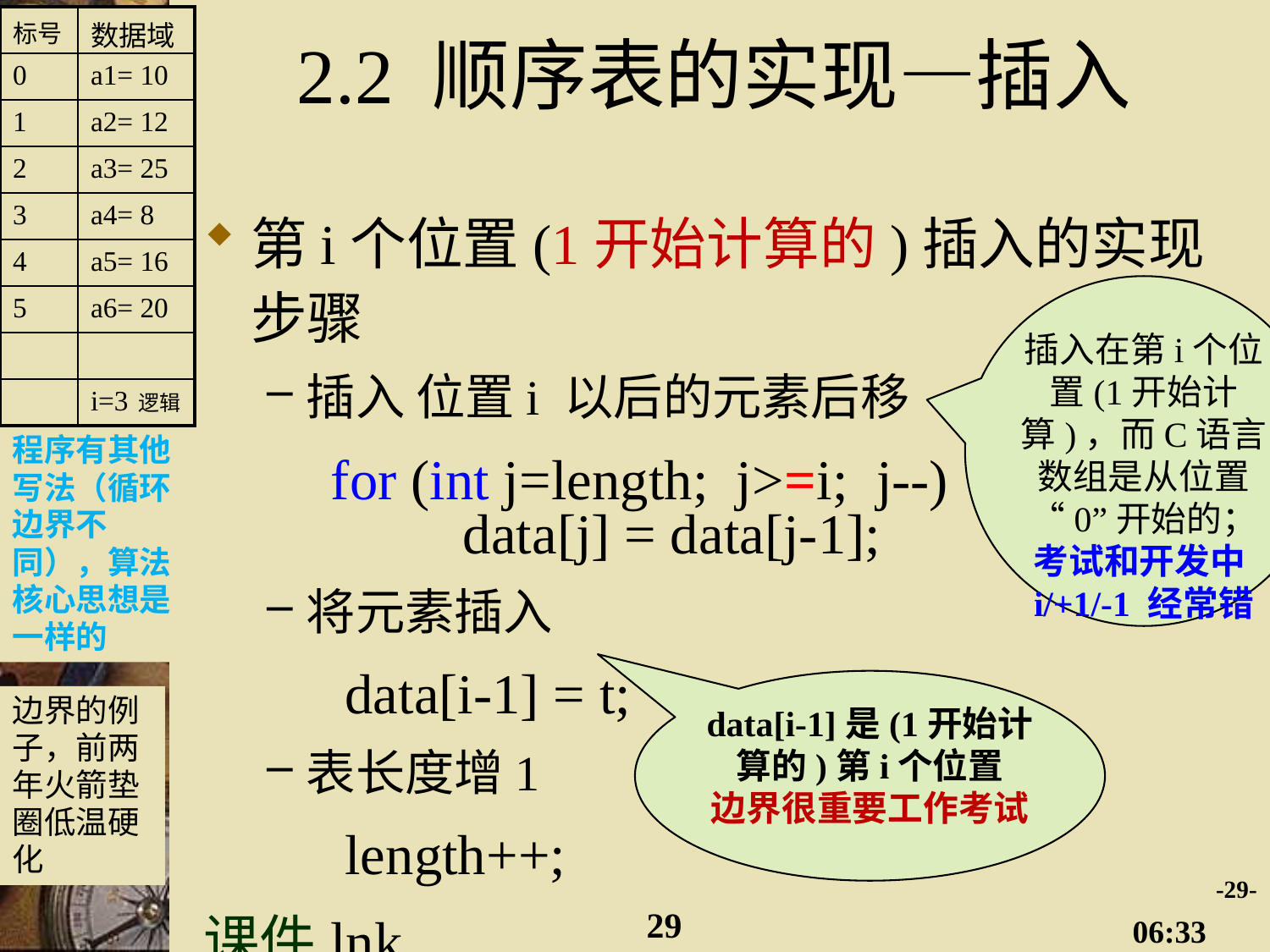

# 2.2 顺序表的实现—插入
| 标号 | 数据域 |
| --- | --- |
| 0 | a1= 10 |
| 1 | a2= 12 |
| 2 | a3= 25 |
| 3 | a4= 8 |
| 4 | a5= 16 |
| 5 | a6= 20 |
|  |  |
|  | i=3 逻辑 |
第i个位置(1开始计算的)插入的实现步骤
插入 位置i 以后的元素后移
         for (int j=length;  j>=i;  j--)
		      data[j] = data[j-1];
将元素插入
          data[i-1] = t;
表长度增1
          length++;
课件.lnk

插入在第i个位置(1开始计算)，而C语言数组是从位置“0”开始的；考试和开发中i/+1/-1 经常错
程序有其他写法（循环边界不同），算法核心思想是一样的
data[i-1]是(1开始计算的)第i个位置
边界很重要工作考试
边界的例子，前两年火箭垫圈低温硬化
-29-